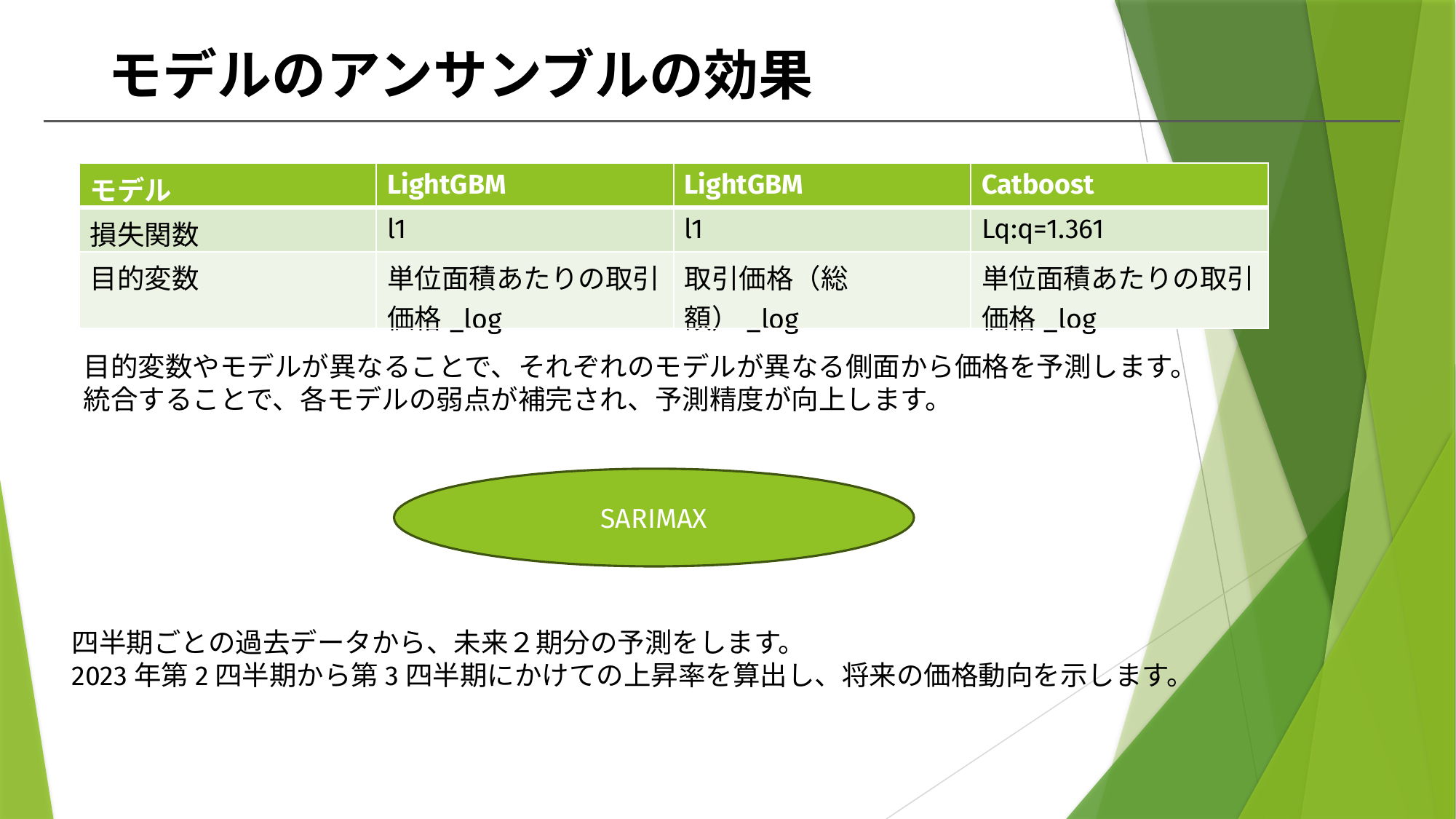

# モデルのアンサンブルの効果
このページは「方法」の項目に書きましょう
| モデル | LightGBM | LightGBM | Catboost |
| --- | --- | --- | --- |
| 損失関数 | l1 | l1 | Lq:q=1.361 |
| 目的変数 | 単位面積あたりの取引価格\_log | 取引価格（総額）\_log | 単位面積あたりの取引価格\_log |
目的変数やモデルが異なることで、それぞれのモデルが異なる側面から価格を予測します。
統合することで、各モデルの弱点が補完され、予測精度が向上します。
SARIMAX
四半期ごとの過去データから、未来２期分の予測をします。
2023年第2四半期から第3四半期にかけての上昇率を算出し、将来の価格動向を示します。
←予測の大半を担当
←細かい見落としを修正